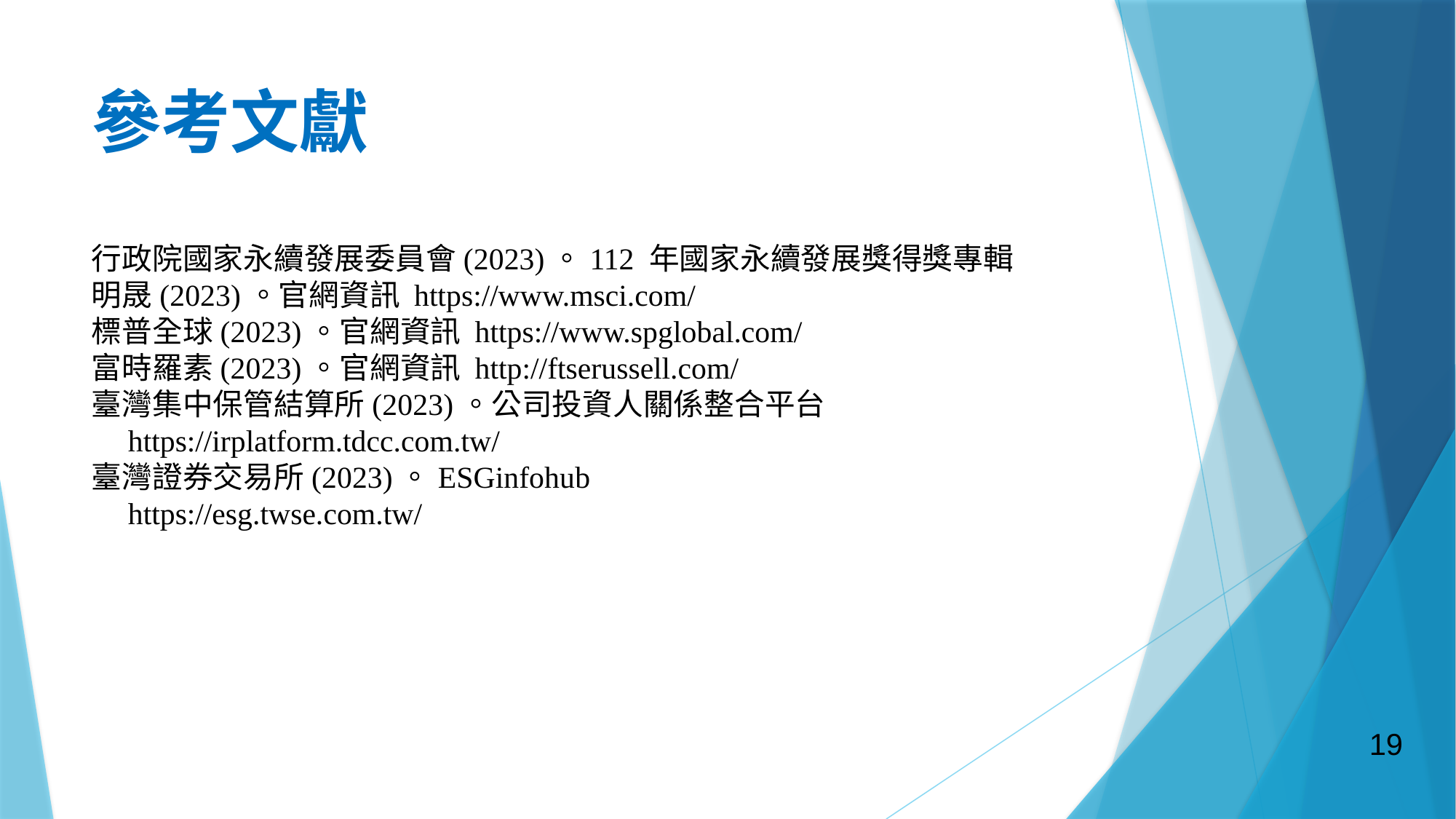

# 參考文獻
行政院國家永續發展委員會(2023)。112 年國家永續發展獎得獎專輯
明晟(2023)。官網資訊 https://www.msci.com/
標普全球(2023)。官網資訊 https://www.spglobal.com/
富時羅素(2023)。官網資訊 http://ftserussell.com/
臺灣集中保管結算所(2023)。公司投資人關係整合平台
	https://irplatform.tdcc.com.tw/
臺灣證券交易所(2023)。ESGinfohub
	https://esg.twse.com.tw/
19